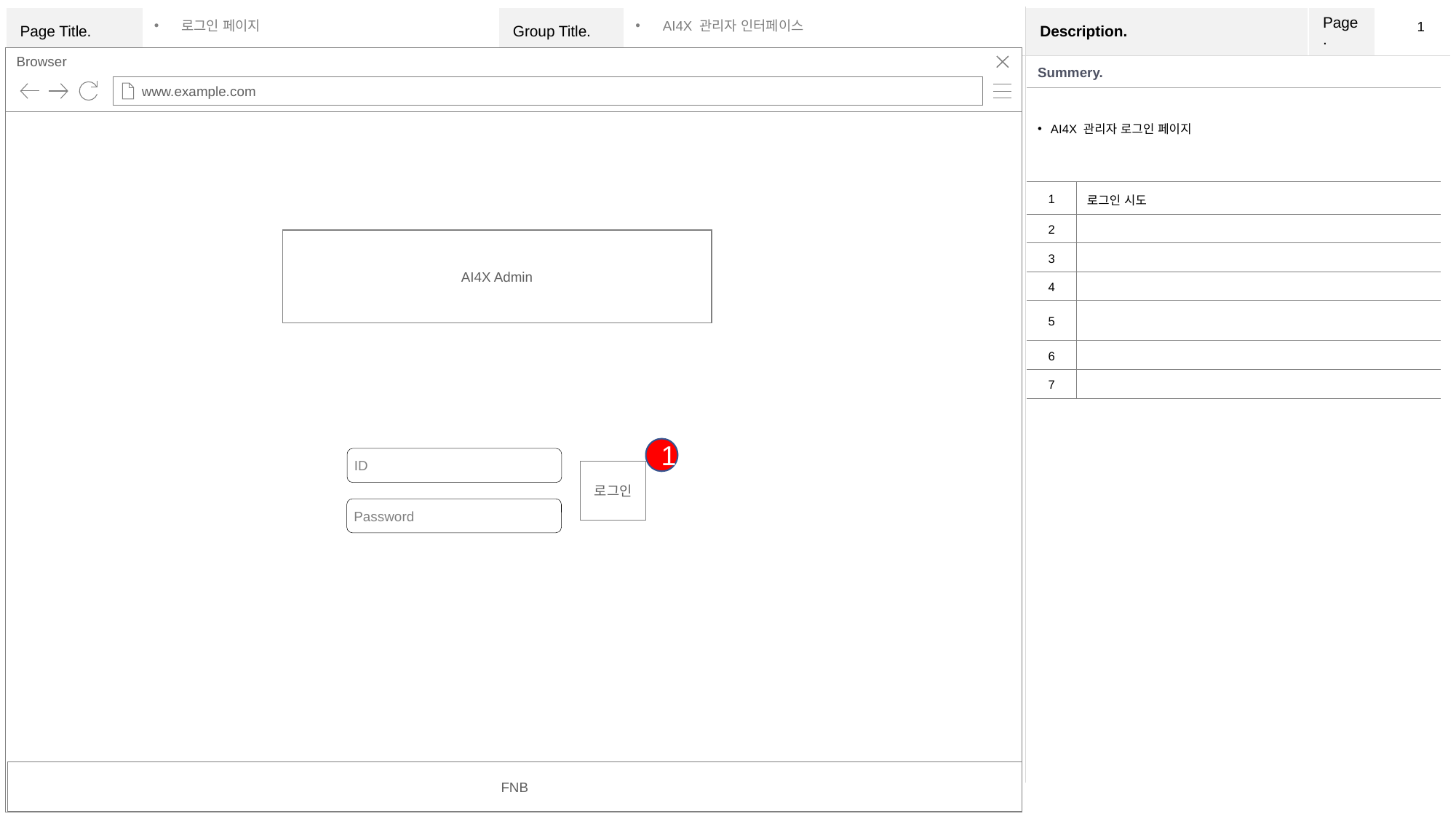

1
로그인 페이지
AI4X 관리자 인터페이스
| Summery. |  |
| --- | --- |
| AI4X 관리자 로그인 페이지 |  |
| 1 | 로그인 시도 |
| 2 |  |
| 3 |  |
| 4 |  |
| 5 |  |
| 6 |  |
| 7 |  |
AI4X Admin
1
ID
로그인
Password
FNB